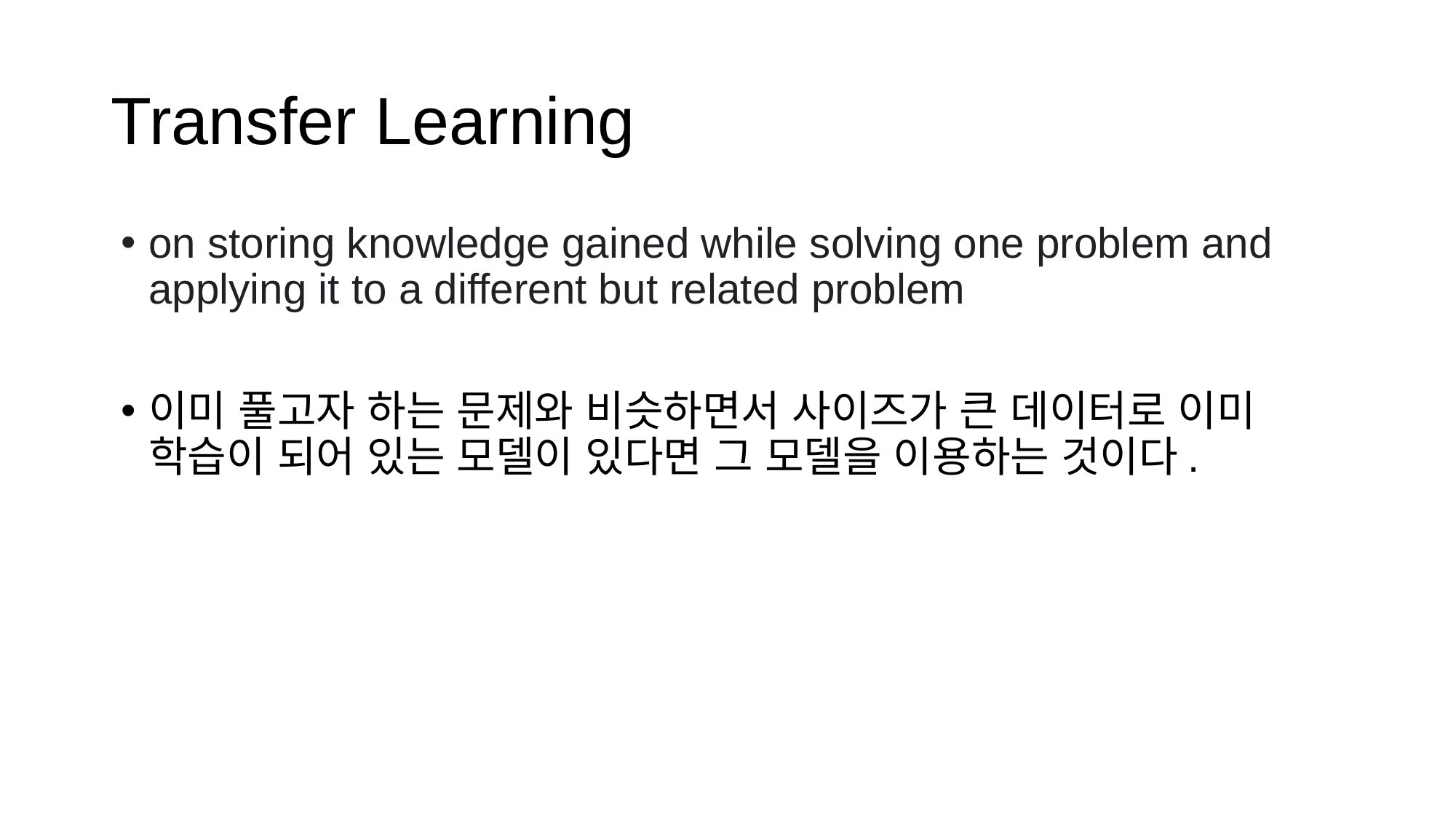

# Transfer Learning
on storing knowledge gained while solving one problem and applying it to a different but related problem

이미 풀고자 하는 문제와 비슷하면서 사이즈가 큰 데이터로 이미 학습이 되어 있는 모델이 있다면 그 모델을 이용하는 것이다.